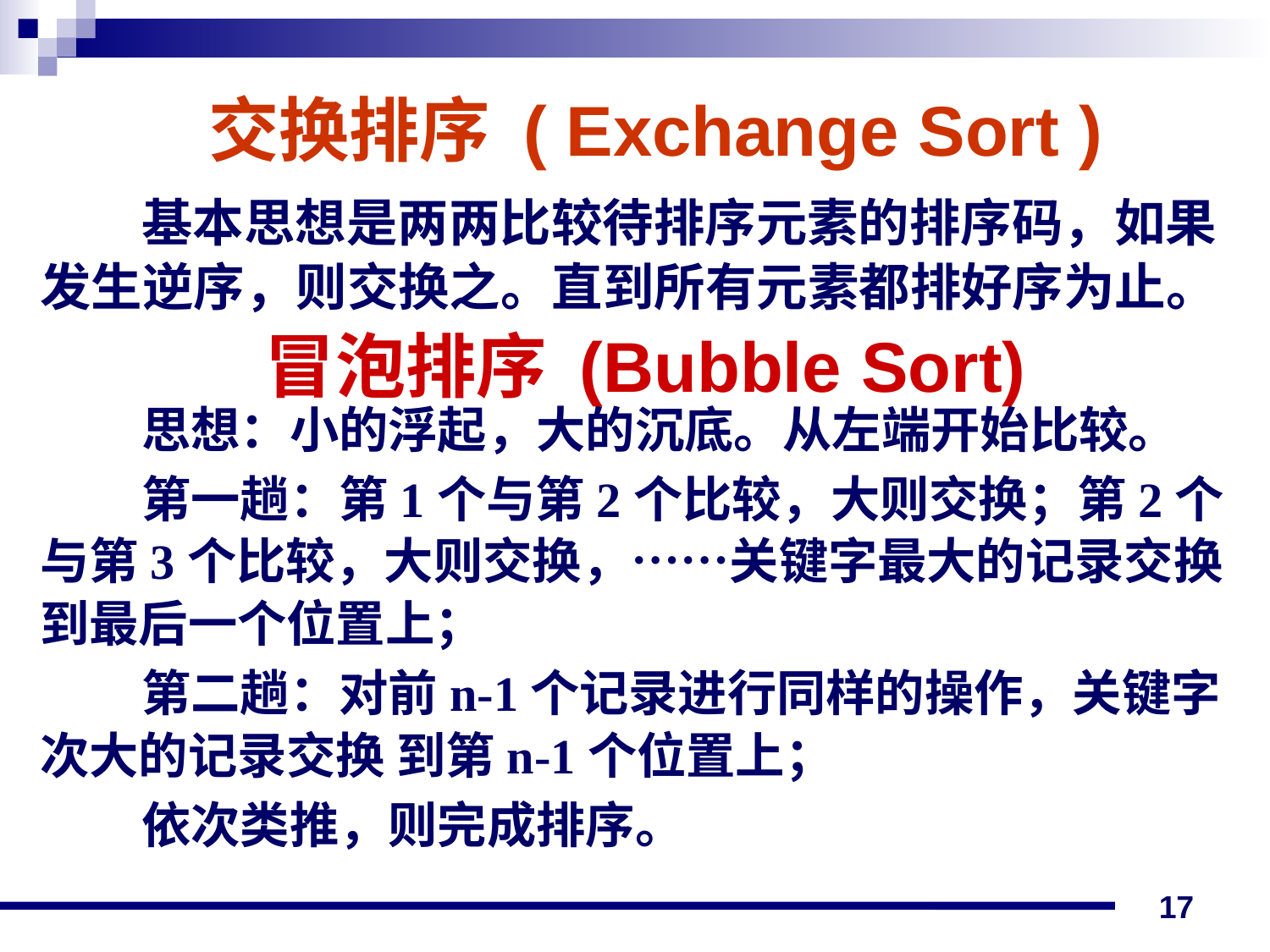

交换排序 ( Exchange Sort )
基本思想是两两比较待排序元素的排序码，如果发生逆序，则交换之。直到所有元素都排好序为止。

思想：小的浮起，大的沉底。从左端开始比较。
第一趟：第1个与第2个比较，大则交换；第2个与第3个比较，大则交换，……关键字最大的记录交换到最后一个位置上；
第二趟：对前n-1个记录进行同样的操作，关键字次大的记录交换 到第n-1个位置上；
依次类推，则完成排序。
冒泡排序 (Bubble Sort)
17